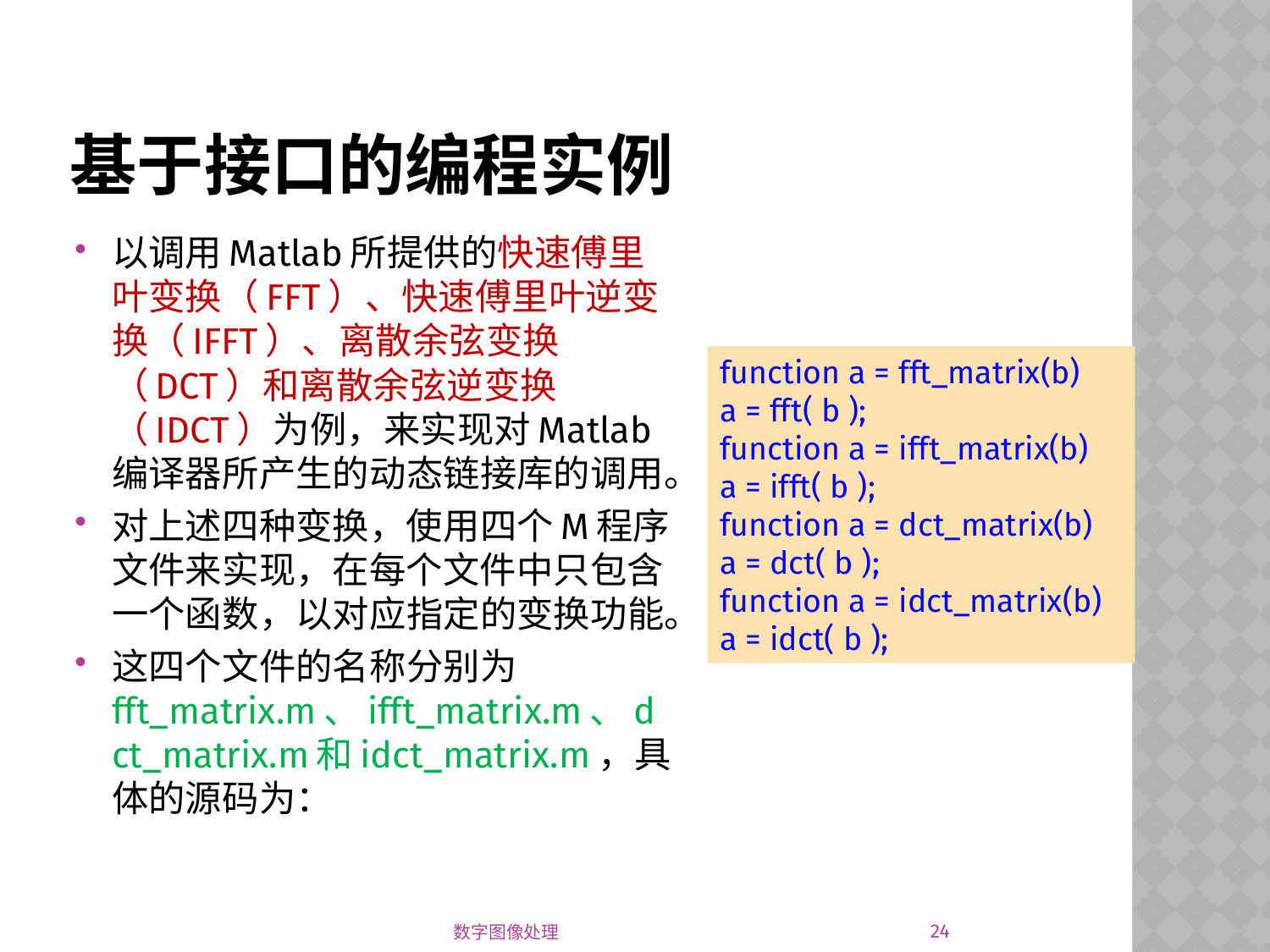

# 基于接口的编程实例
以调用Matlab所提供的快速傅里叶变换（FFT）、快速傅里叶逆变换（IFFT）、离散余弦变换（DCT）和离散余弦逆变换（IDCT）为例，来实现对Matlab编译器所产生的动态链接库的调用。
对上述四种变换，使用四个M程序文件来实现，在每个文件中只包含一个函数，以对应指定的变换功能。
这四个文件的名称分别为fft_matrix.m、ifft_matrix.m、dct_matrix.m和idct_matrix.m，具体的源码为：
function a = fft_matrix(b)
a = fft( b );
function a = ifft_matrix(b)
a = ifft( b );
function a = dct_matrix(b)
a = dct( b );
function a = idct_matrix(b)
a = idct( b );
24
数字图像处理